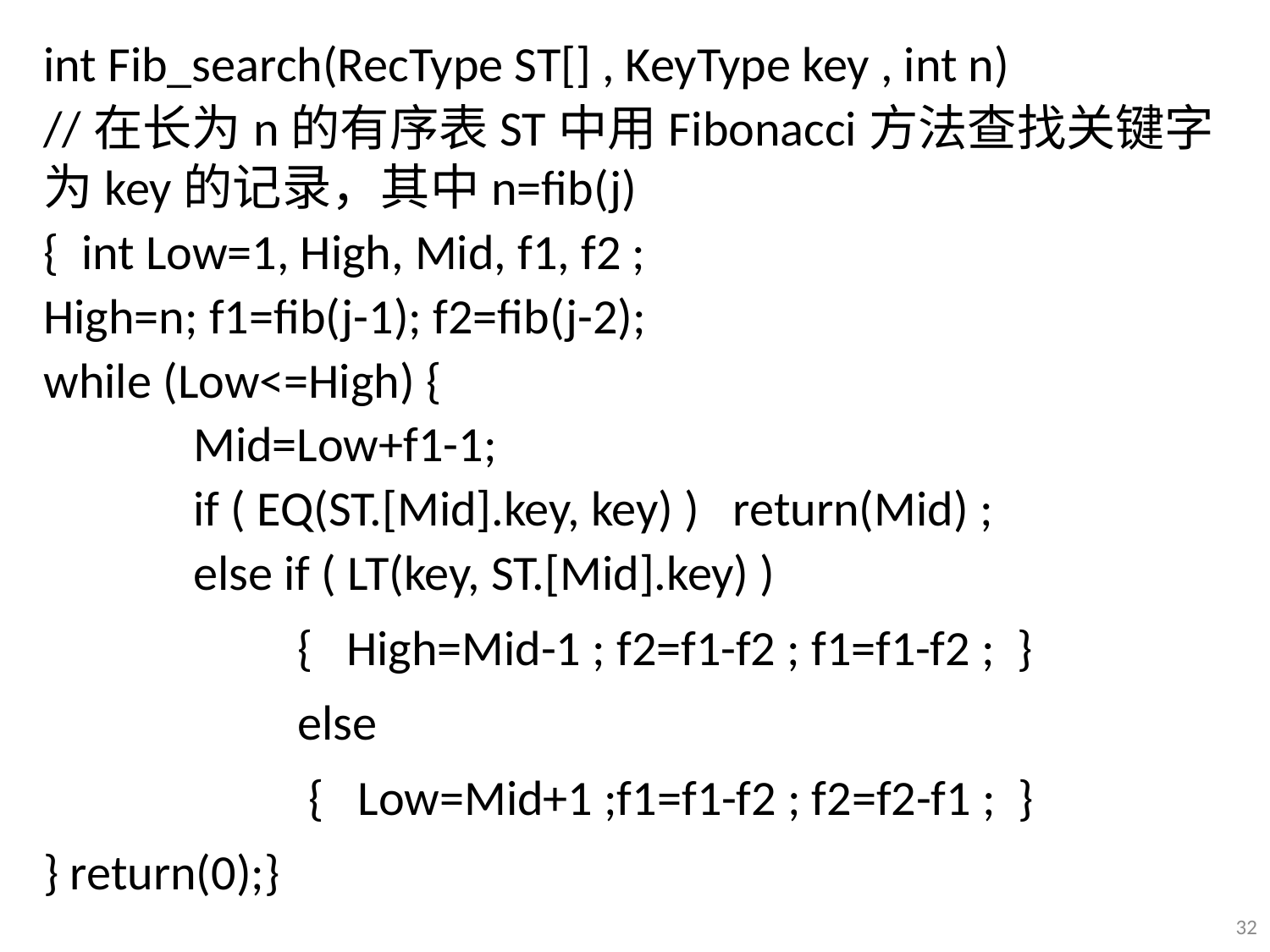

int Fib_search(RecType ST[] , KeyType key , int n)
//在长为n的有序表ST中用Fibonacci方法查找关键字为key的记录，其中n=fib(j)
{  int Low=1, High, Mid, f1, f2 ;
High=n; f1=fib(j-1); f2=fib(j-2);
while (Low<=High) {
Mid=Low+f1-1;
if ( EQ(ST.[Mid].key, key) )   return(Mid) ;
else if ( LT(key, ST.[Mid].key) )
{   High=Mid-1 ; f2=f1-f2 ; f1=f1-f2 ;  }
else
 {   Low=Mid+1 ;f1=f1-f2 ; f2=f2-f1 ;  }
} return(0);}
32